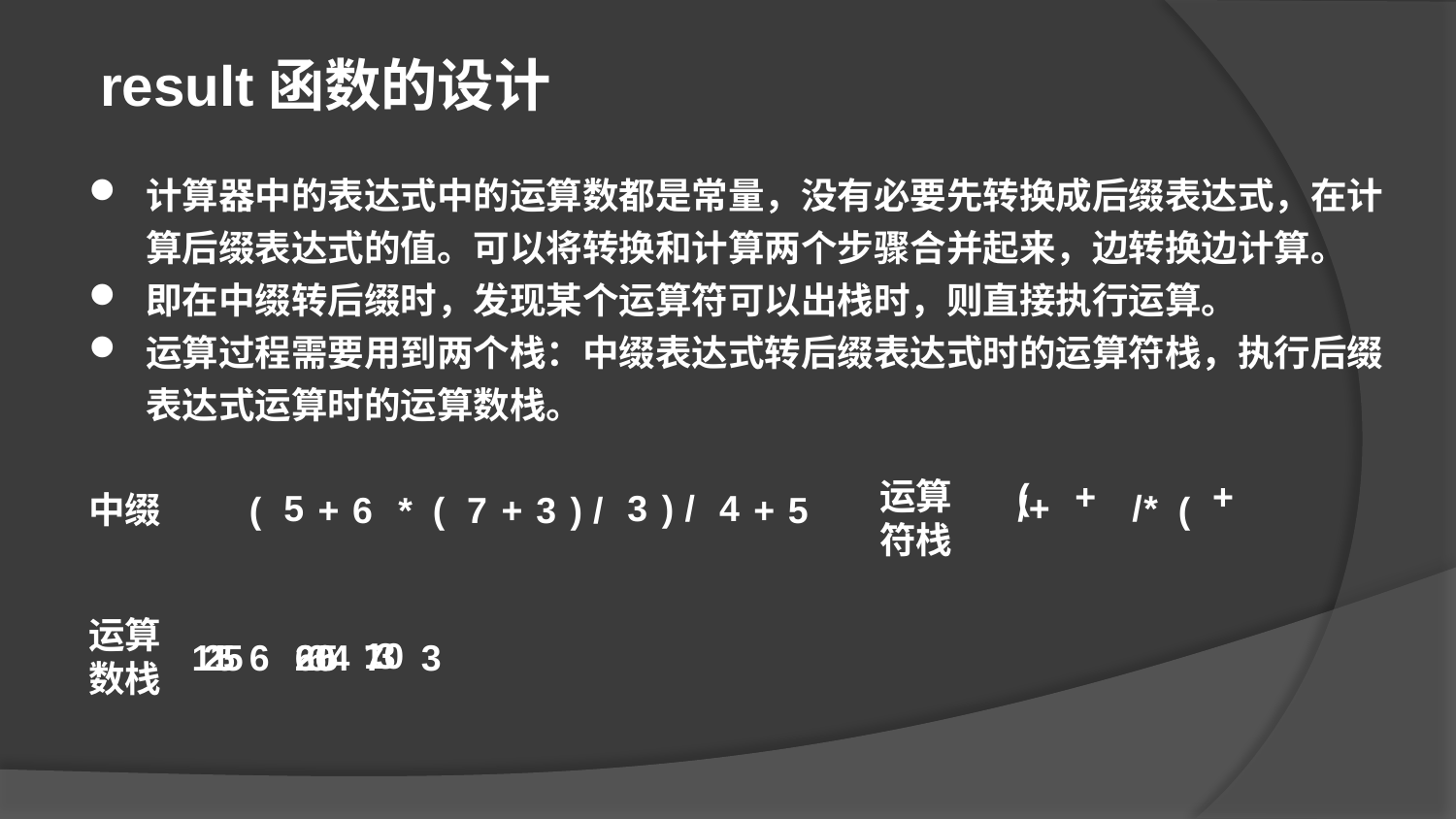

result函数的设计
计算器中的表达式中的运算数都是常量，没有必要先转换成后缀表达式，在计算后缀表达式的值。可以将转换和计算两个步骤合并起来，边转换边计算。
即在中缀转后缀时，发现某个运算符可以出栈时，则直接执行运算。
运算过程需要用到两个栈：中缀表达式转后缀表达式时的运算符栈，执行后缀表达式运算时的运算数栈。
运算符栈
(
+
+
5
3
)
/
4
/
+
/
*
中缀
(
+
6
*
(
7
+
3
)
/
+
5
(
运算数栈
10
3
11
25
5
6
60
20
6
5
4
7
3